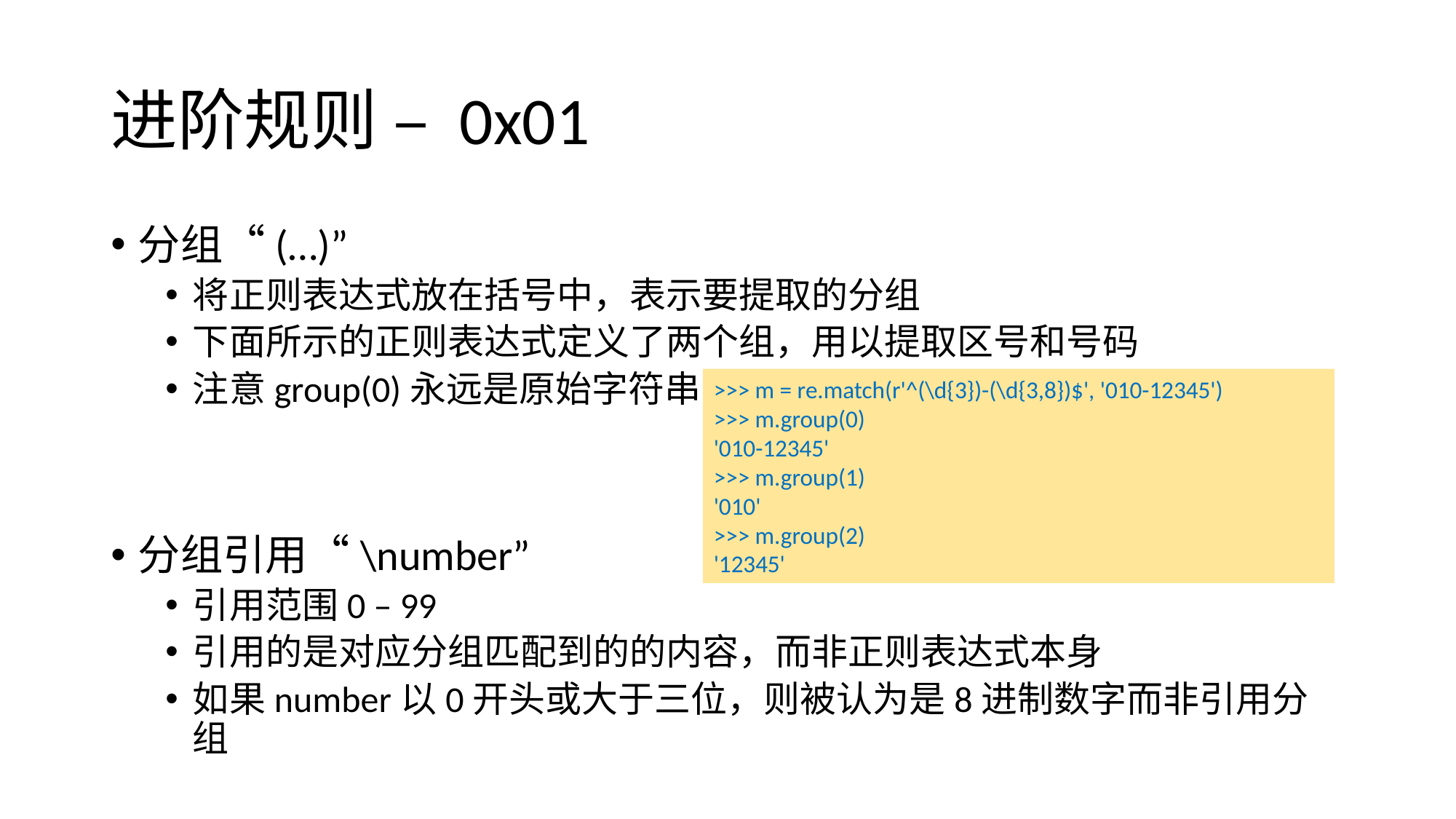

# 进阶规则 – 0x01
分组“(…)”
将正则表达式放在括号中，表示要提取的分组
下面所示的正则表达式定义了两个组，用以提取区号和号码
注意group(0)永远是原始字符串

分组引用“\number”
引用范围0 – 99
引用的是对应分组匹配到的的内容，而非正则表达式本身
如果number以0开头或大于三位，则被认为是8进制数字而非引用分组
>>> m = re.match(r'^(\d{3})-(\d{3,8})$', '010-12345')
>>> m.group(0)
'010-12345'
>>> m.group(1)
'010'
>>> m.group(2)
'12345'